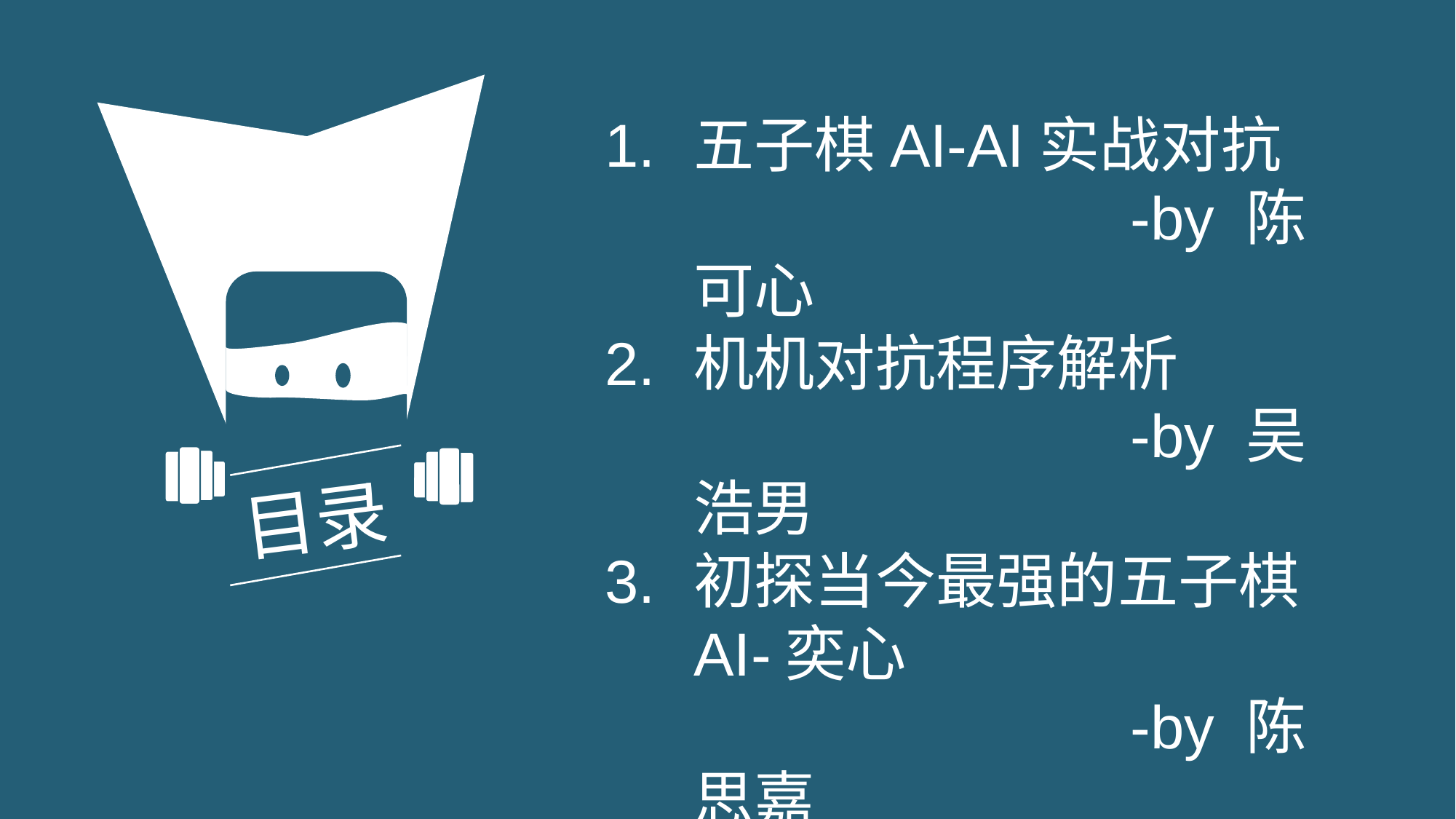

目录
五子棋AI-AI实战对抗				-by 陈可心
机机对抗程序解析					-by 吴浩男
初探当今最强的五子棋AI-奕心								-by 陈思嘉